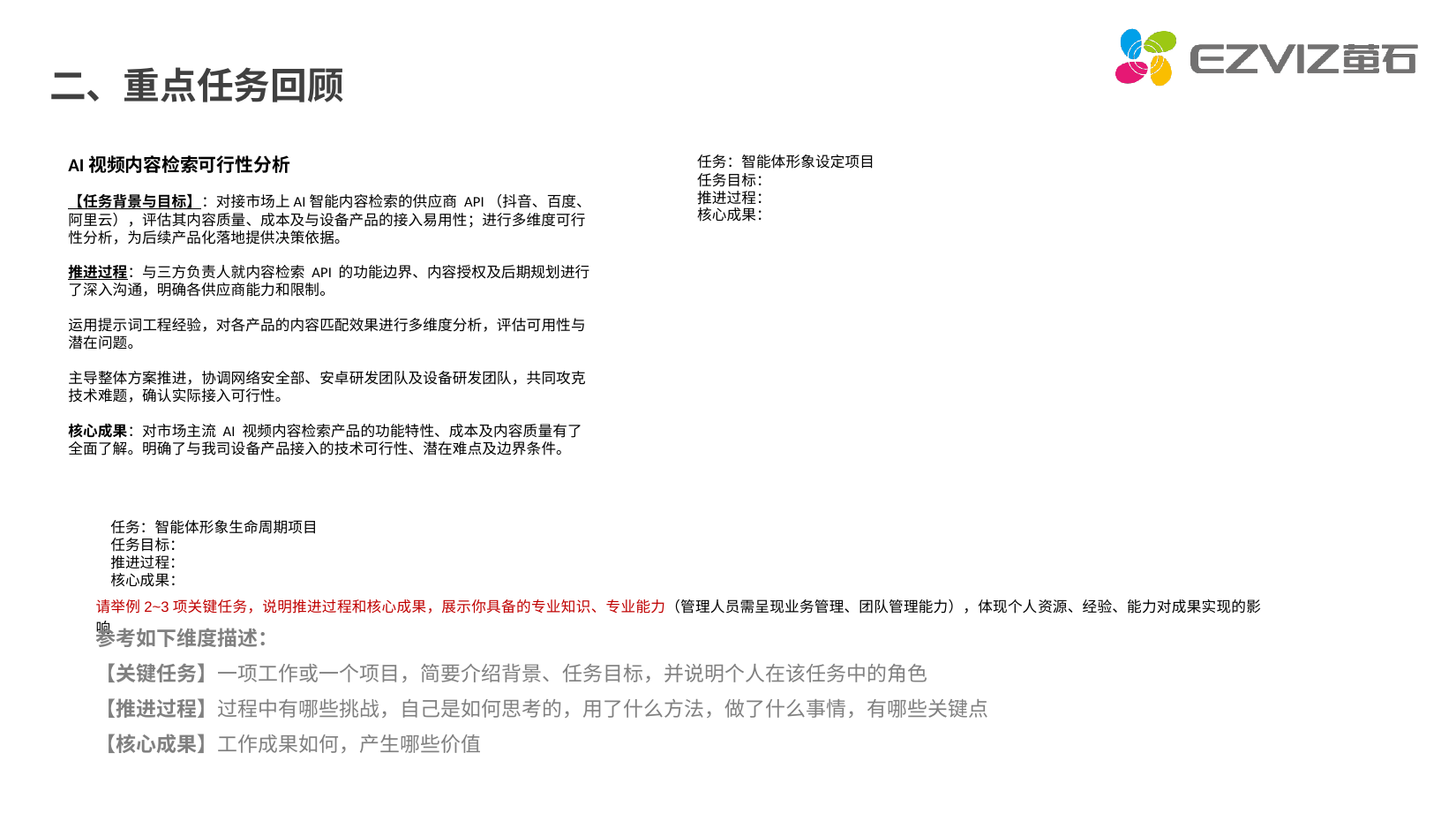

二、重点任务回顾
AI视频内容检索可行性分析

【任务背景与目标】：对接市场上AI智能内容检索的供应商 API（抖音、百度、阿里云），评估其内容质量、成本及与设备产品的接入易用性；进行多维度可行性分析，为后续产品化落地提供决策依据。

推进过程：与三方负责人就内容检索 API 的功能边界、内容授权及后期规划进行了深入沟通，明确各供应商能力和限制。

运用提示词工程经验，对各产品的内容匹配效果进行多维度分析，评估可用性与潜在问题。

主导整体方案推进，协调网络安全部、安卓研发团队及设备研发团队，共同攻克技术难题，确认实际接入可行性。

核心成果：对市场主流 AI 视频内容检索产品的功能特性、成本及内容质量有了全面了解。明确了与我司设备产品接入的技术可行性、潜在难点及边界条件。
任务：智能体形象设定项目
任务目标：
推进过程：
核心成果：
任务：智能体形象生命周期项目
任务目标：
推进过程：
核心成果：
请举例2~3项关键任务，说明推进过程和核心成果，展示你具备的专业知识、专业能力（管理人员需呈现业务管理、团队管理能力），体现个人资源、经验、能力对成果实现的影响
参考如下维度描述：
【关键任务】一项工作或一个项目，简要介绍背景、任务目标，并说明个人在该任务中的角色
【推进过程】过程中有哪些挑战，自己是如何思考的，用了什么方法，做了什么事情，有哪些关键点
【核心成果】工作成果如何，产生哪些价值